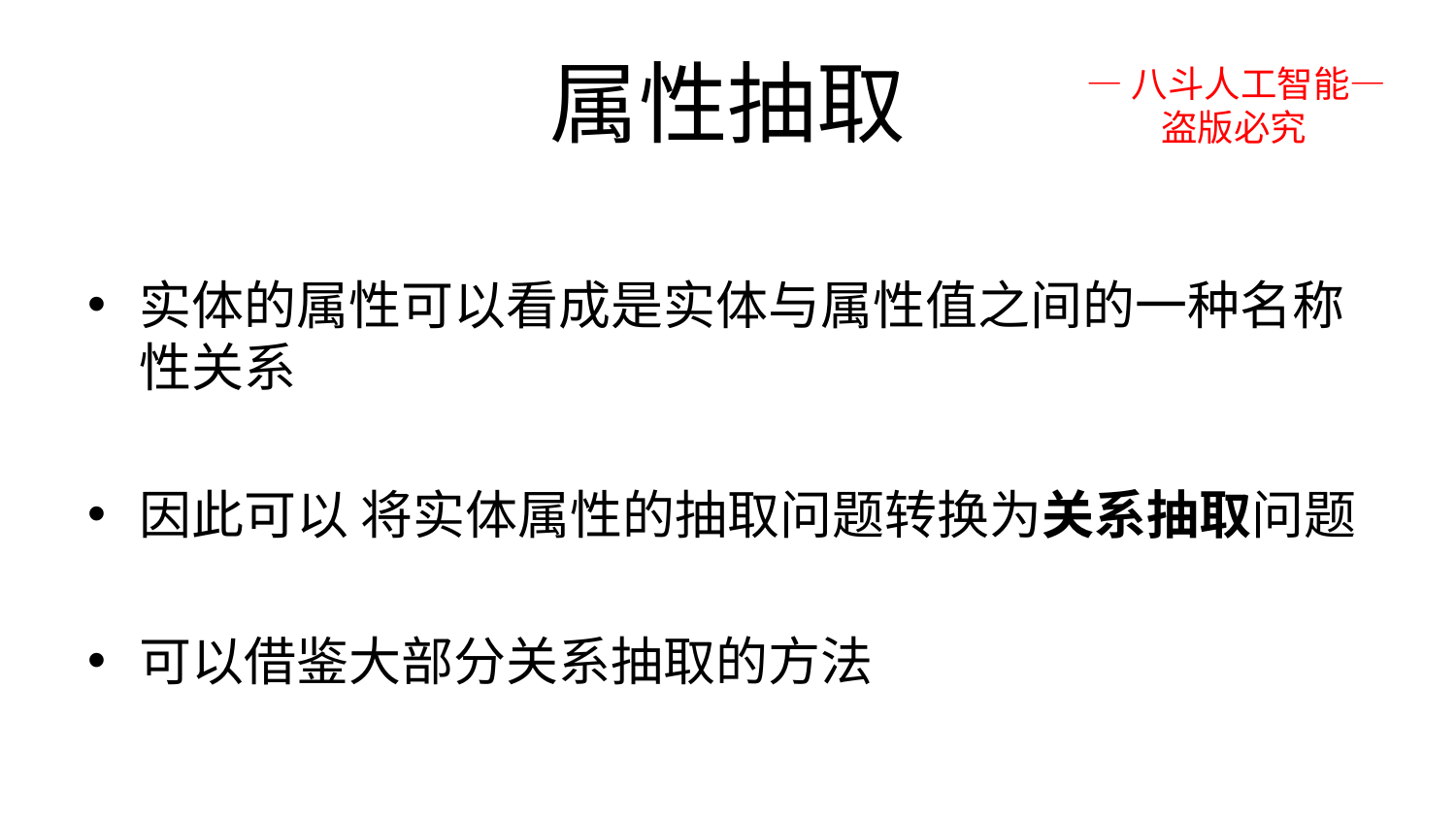

# 属性抽取
—八斗人工智能—
        盗版必究

实体的属性可以看成是实体与属性值之间的一种名称性关系

因此可以 将实体属性的抽取问题转换为关系抽取问题

可以借鉴大部分关系抽取的方法